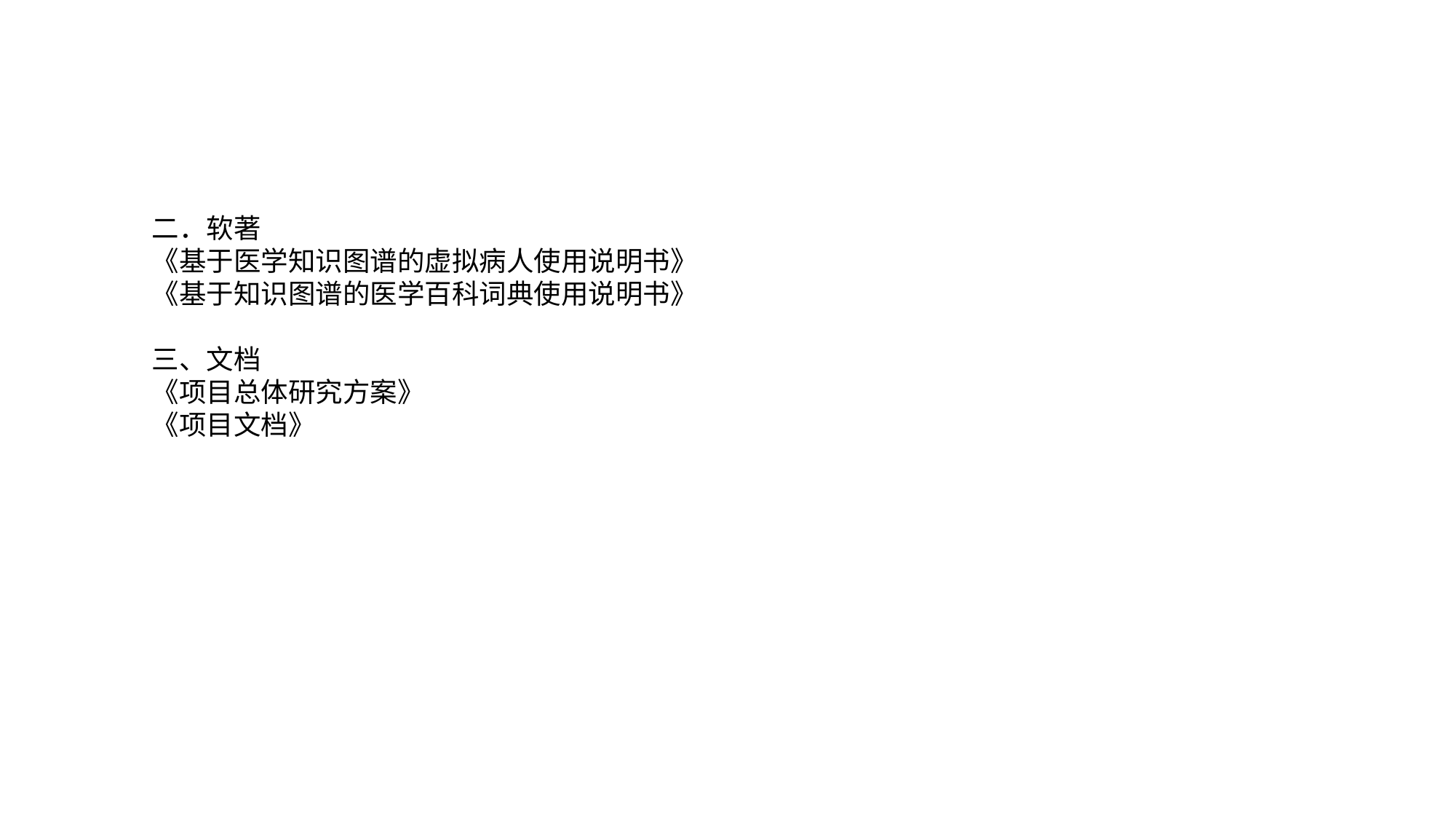

二．软著
《基于医学知识图谱的虚拟病人使用说明书》
《基于知识图谱的医学百科词典使用说明书》

三、文档
《项目总体研究方案》
《项目文档》